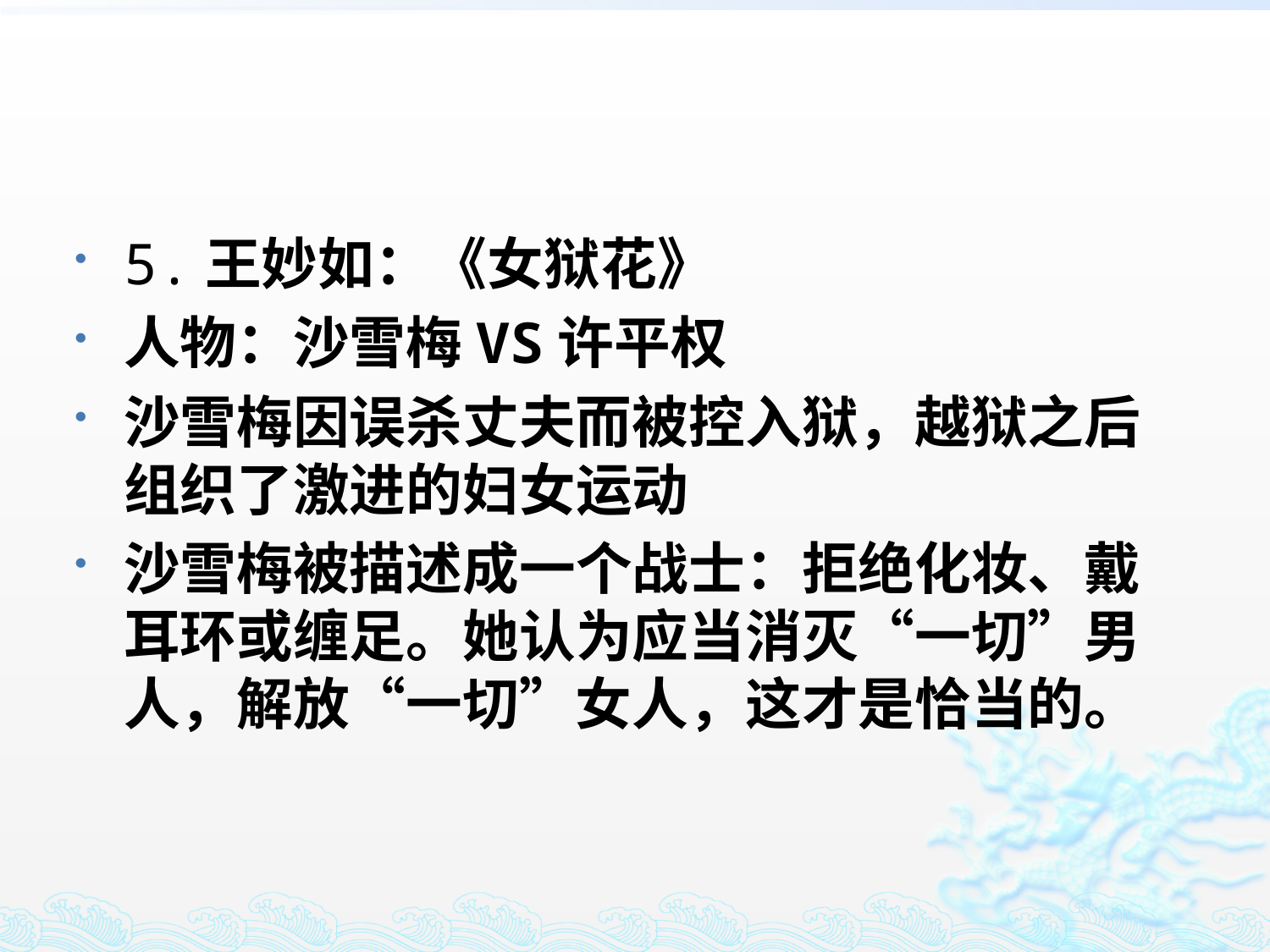

#
5.王妙如：《女狱花》
人物：沙雪梅VS许平权
沙雪梅因误杀丈夫而被控入狱，越狱之后组织了激进的妇女运动
沙雪梅被描述成一个战士：拒绝化妆、戴耳环或缠足。她认为应当消灭“一切”男人，解放“一切”女人，这才是恰当的。